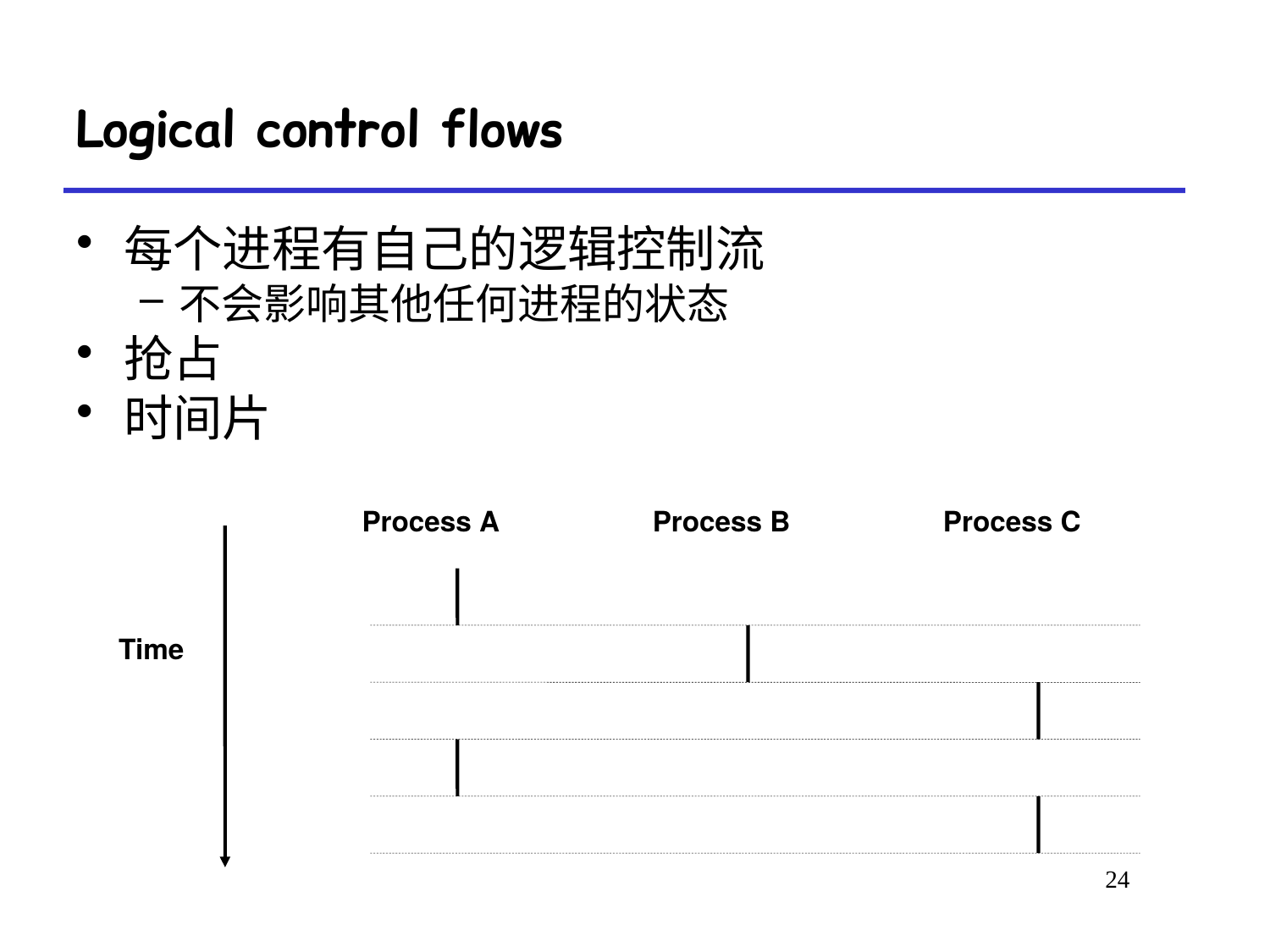

Logical control flows
每个进程有自己的逻辑控制流
不会影响其他任何进程的状态
抢占
时间片
Process A
Process B
Process C

Time

# 24